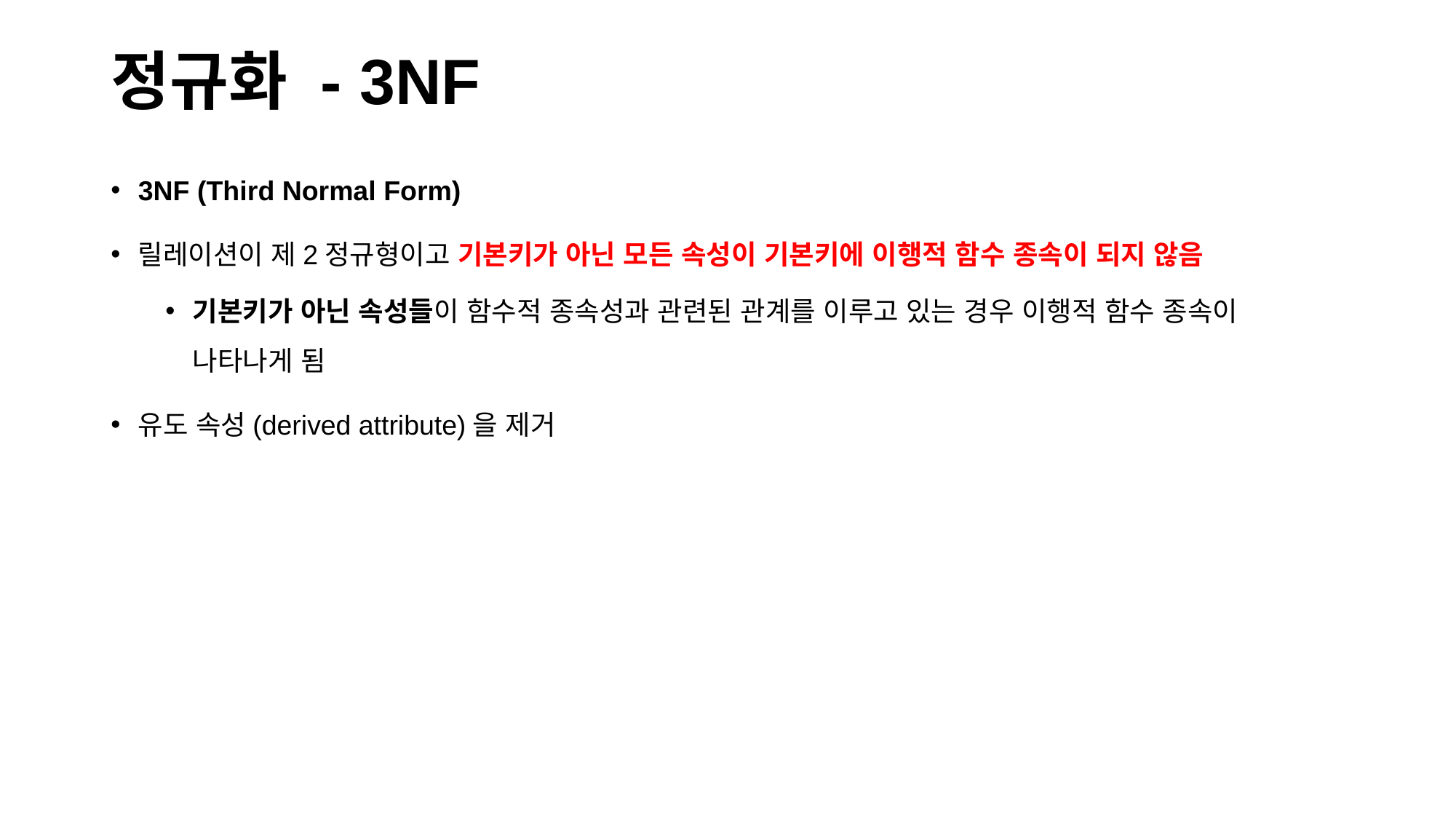

# 정규화 - 3NF
3NF (Third Normal Form)
릴레이션이 제2정규형이고 기본키가 아닌 모든 속성이 기본키에 이행적 함수 종속이 되지 않음
기본키가 아닌 속성들이 함수적 종속성과 관련된 관계를 이루고 있는 경우 이행적 함수 종속이 나타나게 됨
유도 속성(derived attribute)을 제거